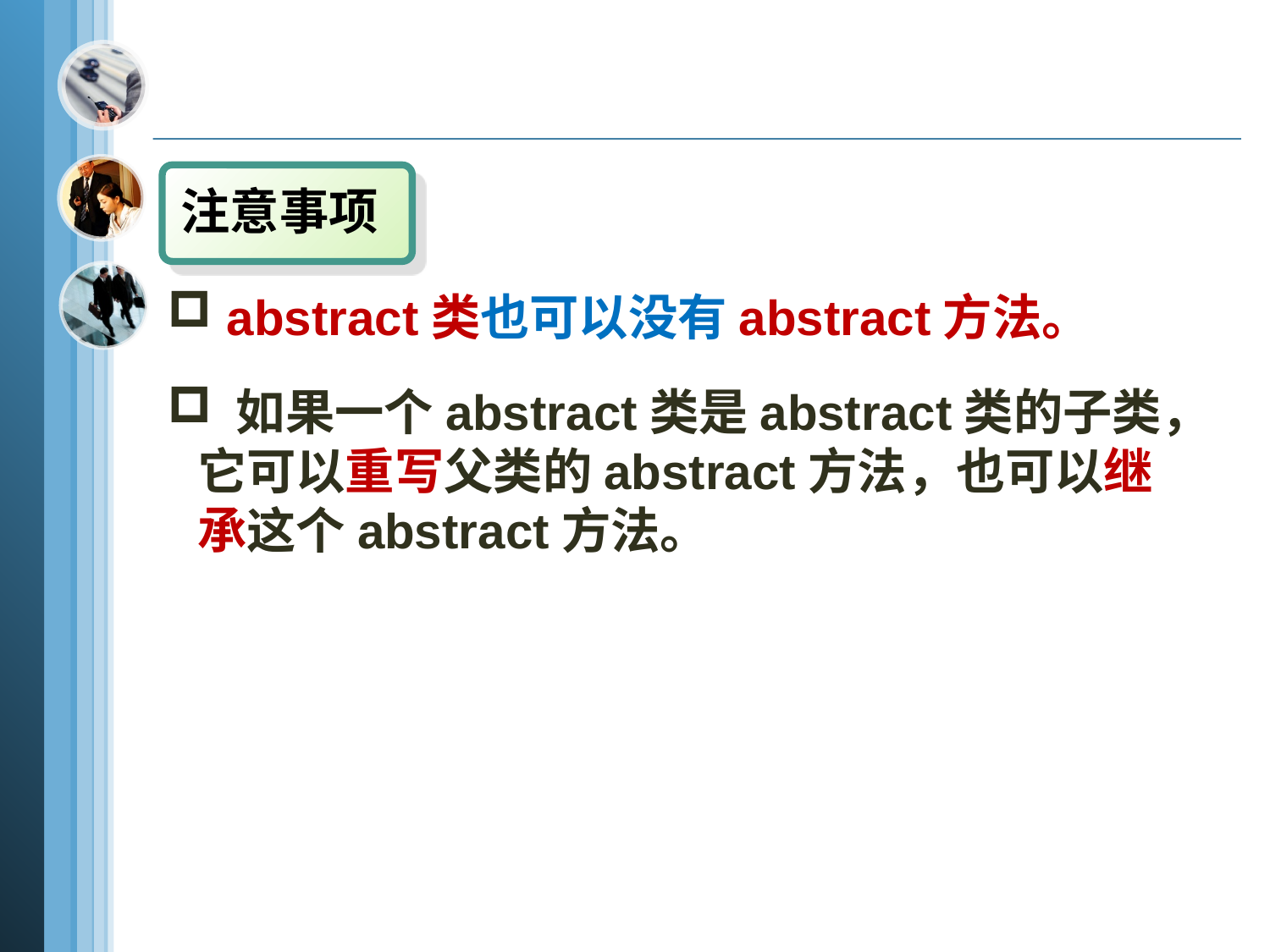

注意事项
 abstract类也可以没有abstract方法。
 如果一个abstract类是abstract类的子类，它可以重写父类的abstract方法，也可以继承这个abstract方法。